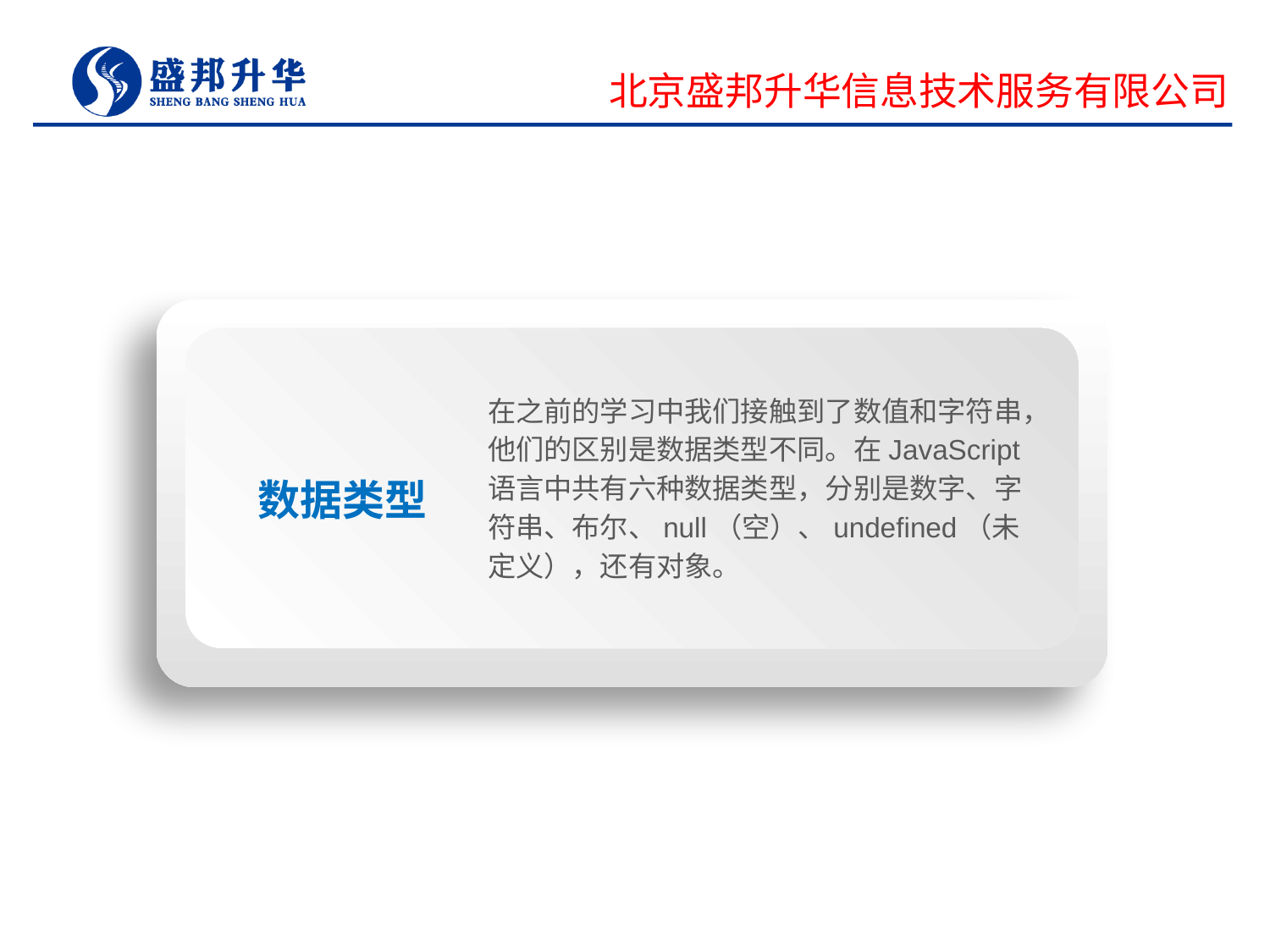

北京盛邦升华信息技术服务有限公司

在之前的学习中我们接触到了数值和字符串，他们的区别是数据类型不同。在JavaScript语言中共有六种数据类型，分别是数字、字符串、布尔、null（空）、undefined（未定义），还有对象。
数据类型